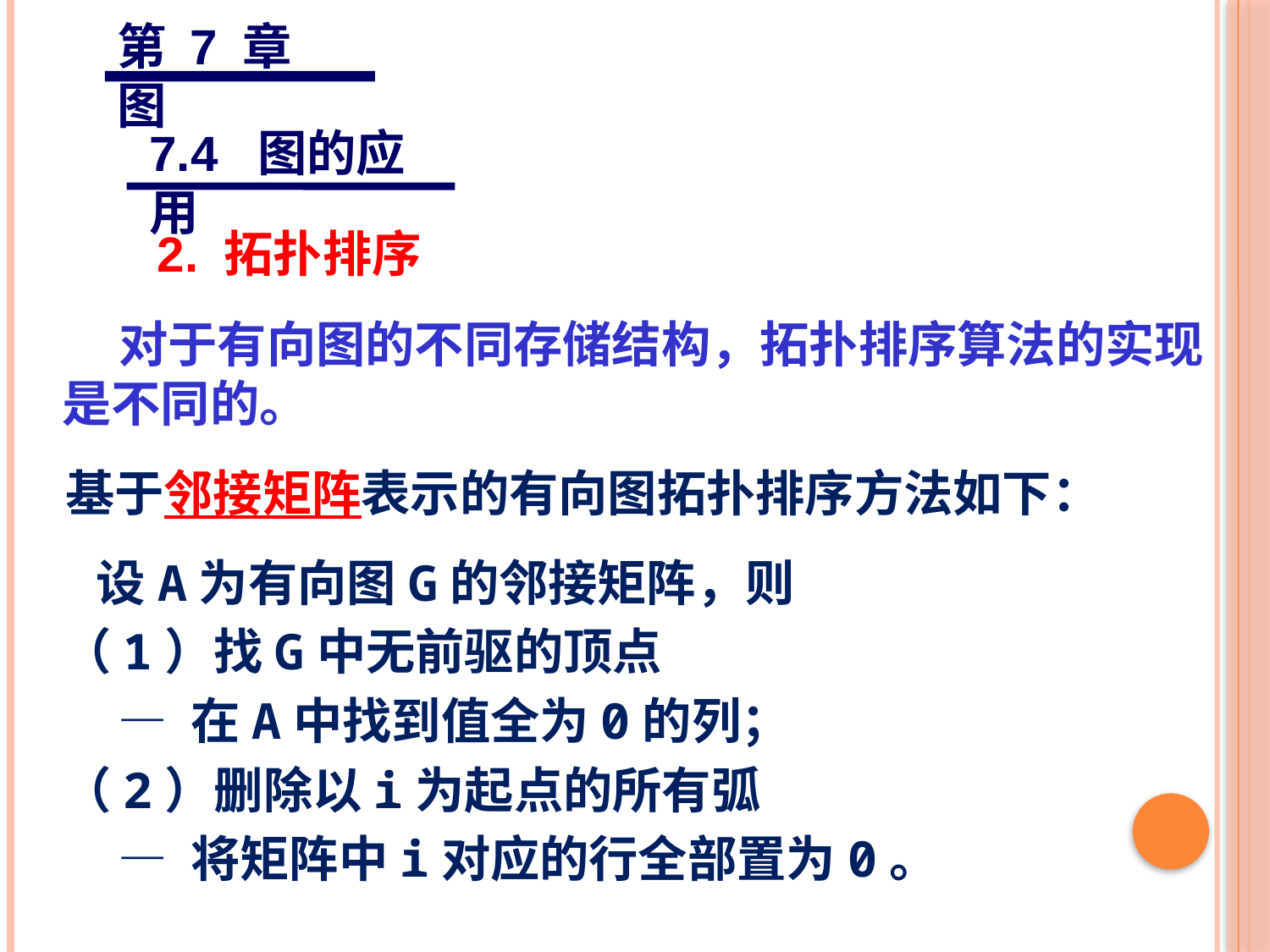

第 7 章  图

7.4  图的应用

2. 拓扑排序
    对于有向图的不同存储结构，拓扑排序算法的实现是不同的。
基于邻接矩阵表示的有向图拓扑排序方法如下：
  设A为有向图G的邻接矩阵，则
（1）找G中无前驱的顶点
     — 在A中找到值全为0的列；
（2）删除以i为起点的所有弧
     — 将矩阵中i对应的行全部置为0。